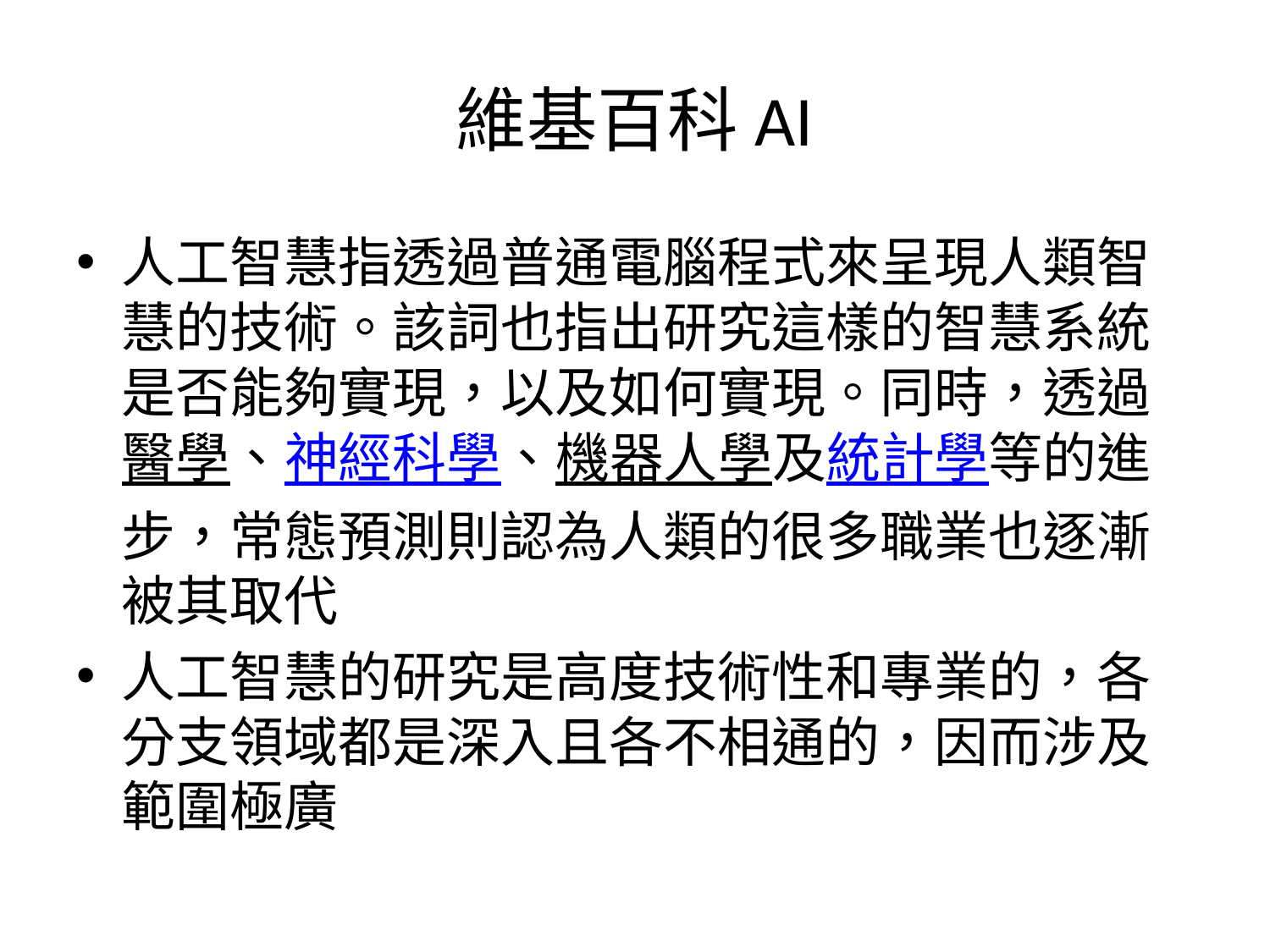

# 維基百科AI
人工智慧指透過普通電腦程式來呈現人類智慧的技術。該詞也指出研究這樣的智慧系統是否能夠實現，以及如何實現。同時，透過醫學、神經科學、機器人學及統計學等的進步，常態預測則認為人類的很多職業也逐漸被其取代
人工智慧的研究是高度技術性和專業的，各分支領域都是深入且各不相通的，因而涉及範圍極廣